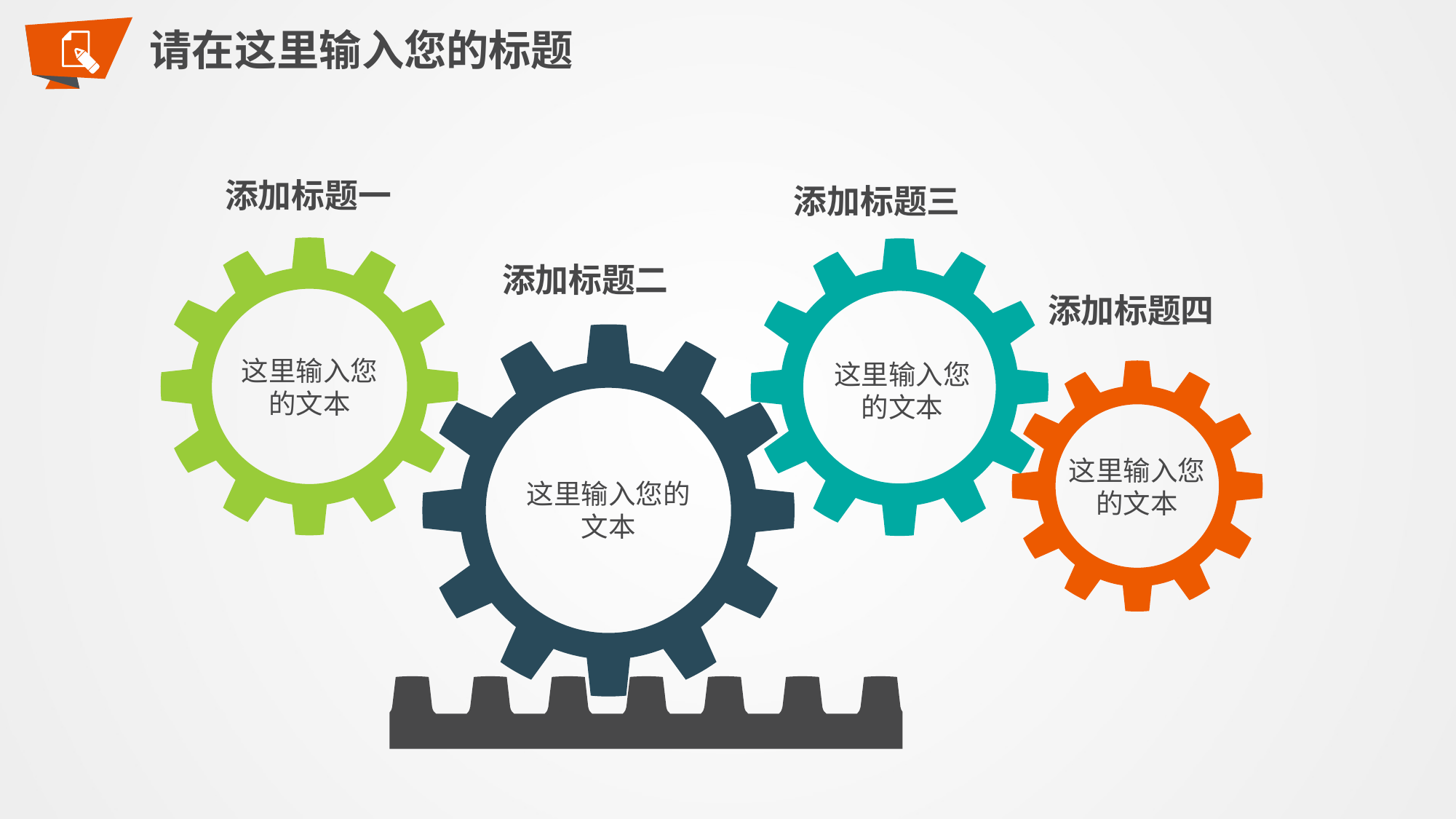

请在这里输入您的标题

添加标题一
添加标题三

添加标题二
添加标题四

这里输入您的文本
这里输入您的文本

这里输入您的文本
这里输入您的文本